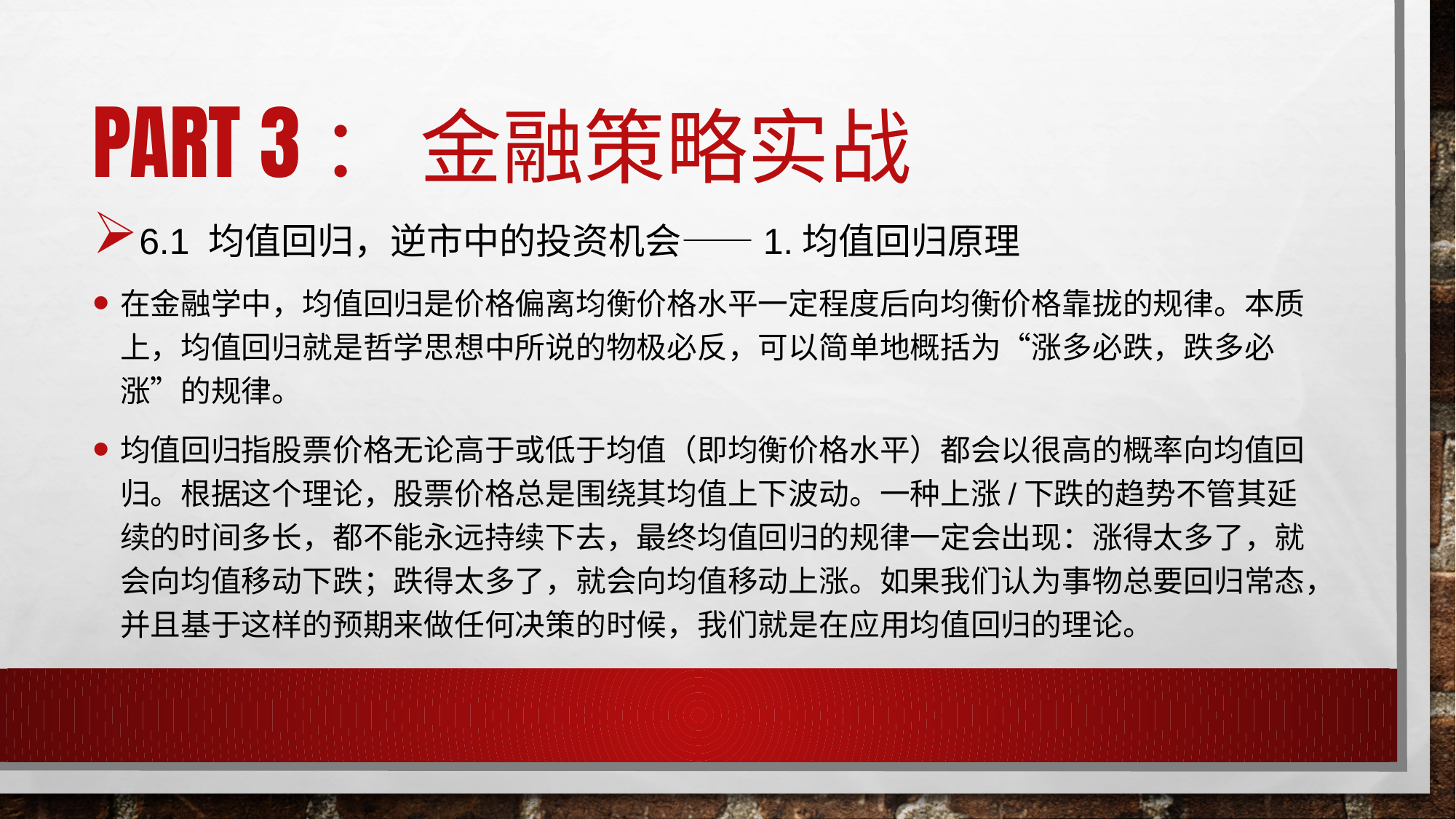

# Part 3： 金融策略实战
6.1 均值回归，逆市中的投资机会——1.均值回归原理
在金融学中，均值回归是价格偏离均衡价格水平一定程度后向均衡价格靠拢的规律。本质上，均值回归就是哲学思想中所说的物极必反，可以简单地概括为“涨多必跌，跌多必涨”的规律。
均值回归指股票价格无论高于或低于均值（即均衡价格水平）都会以很高的概率向均值回归。根据这个理论，股票价格总是围绕其均值上下波动。一种上涨/下跌的趋势不管其延续的时间多长，都不能永远持续下去，最终均值回归的规律一定会出现：涨得太多了，就会向均值移动下跌；跌得太多了，就会向均值移动上涨。如果我们认为事物总要回归常态，并且基于这样的预期来做任何决策的时候，我们就是在应用均值回归的理论。